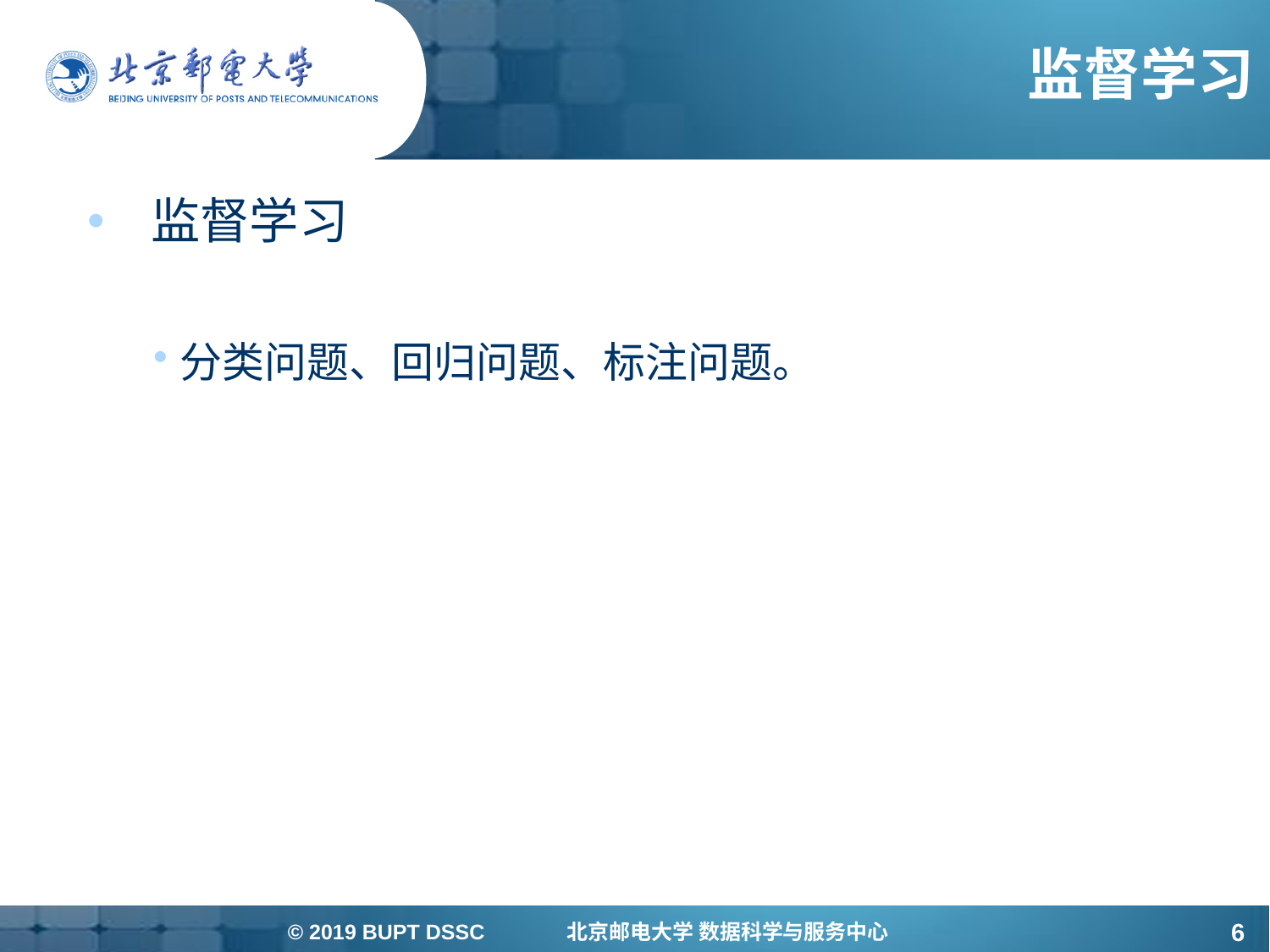

# 监督学习
监督学习

分类问题、回归问题、标注问题。

© 2019 BUPT DSSC             北京邮电大学 数据科学与服务中心